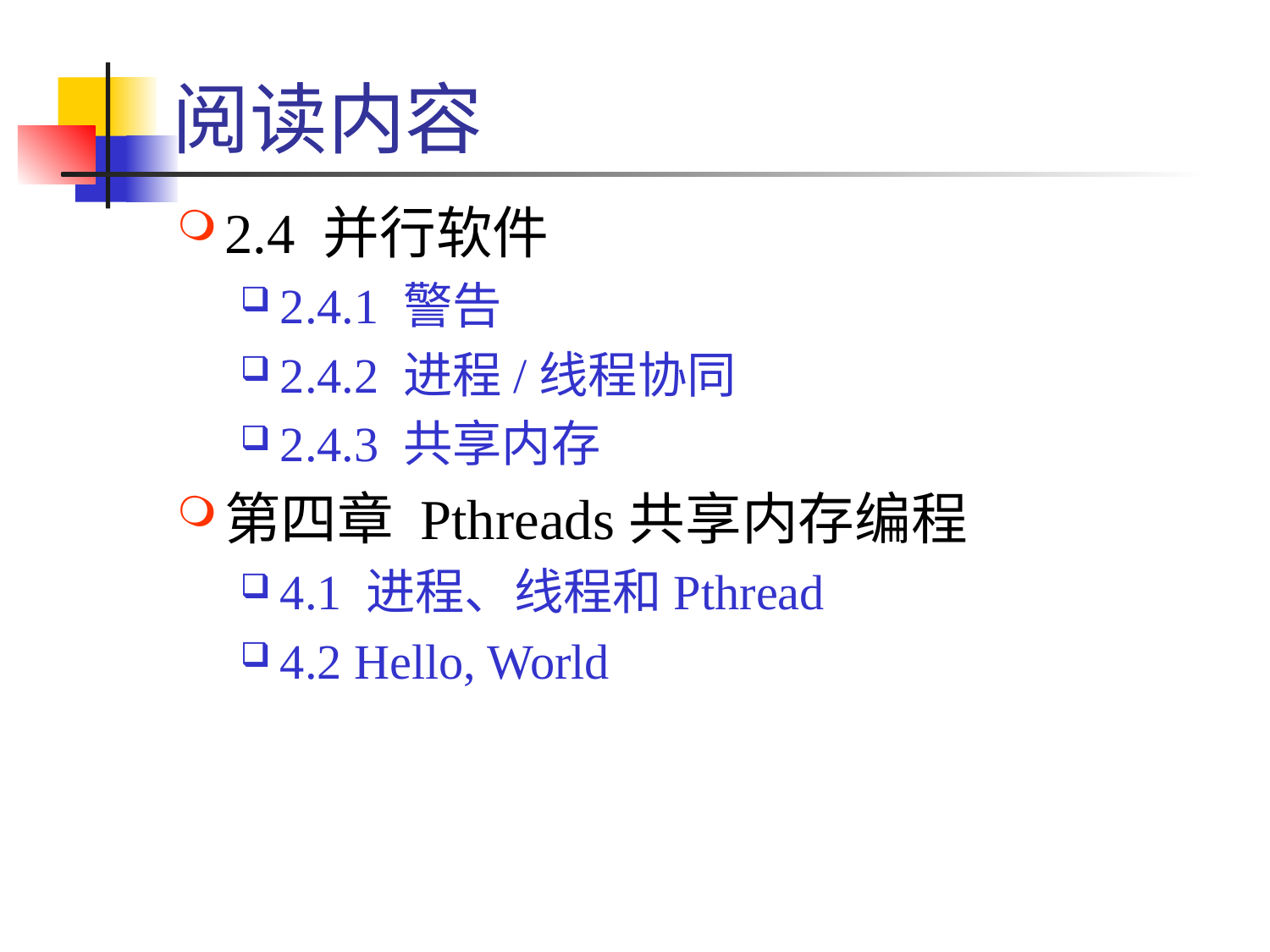

# 阅读内容
2.4 并行软件
2.4.1 警告
2.4.2 进程/线程协同
2.4.3 共享内存
第四章 Pthreads共享内存编程
4.1 进程、线程和Pthread
4.2 Hello, World